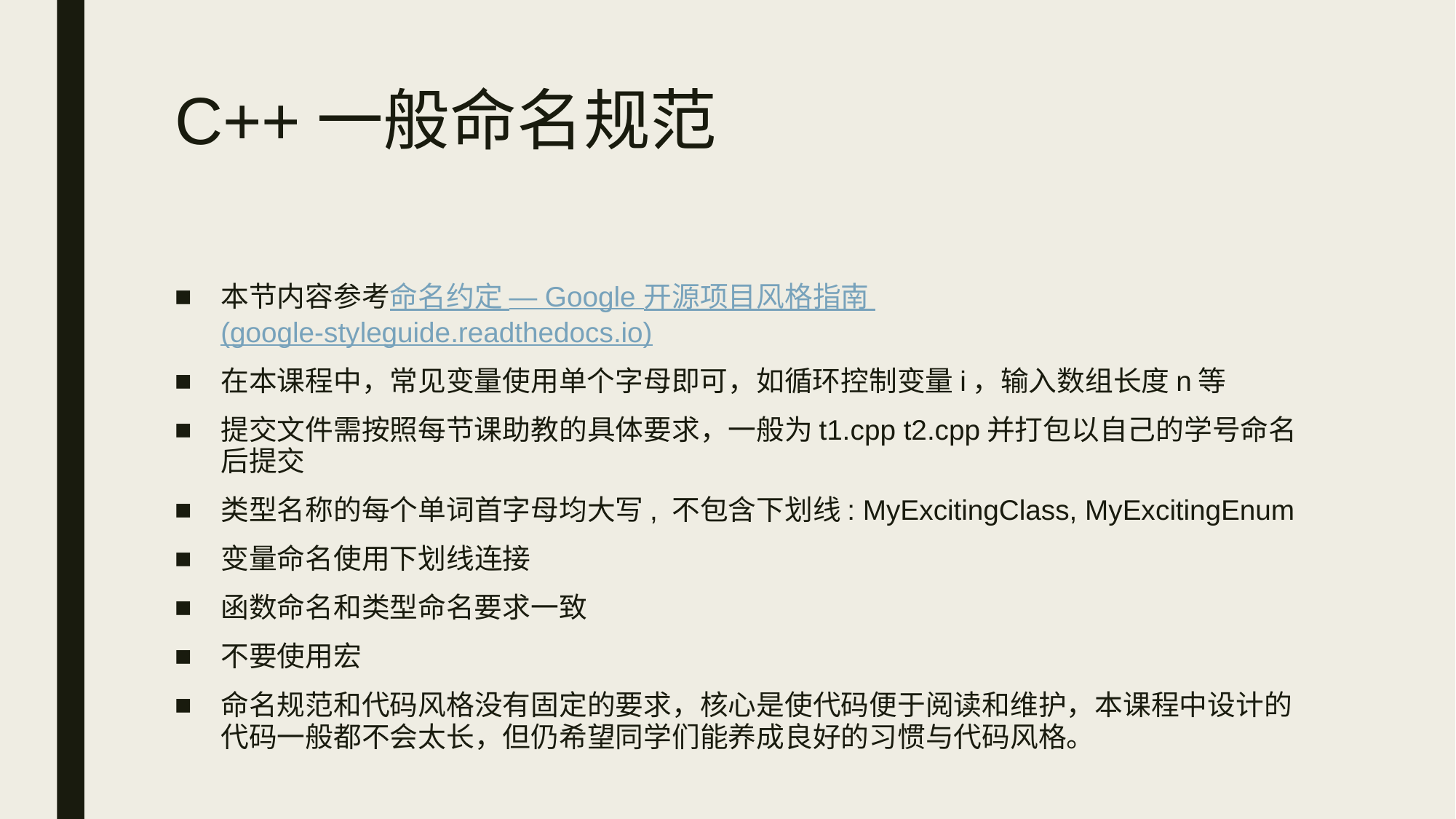

# C++一般命名规范
本节内容参考命名约定 — Google 开源项目风格指南 (google-styleguide.readthedocs.io)
在本课程中，常见变量使用单个字母即可，如循环控制变量i，输入数组长度n等
提交文件需按照每节课助教的具体要求，一般为t1.cpp t2.cpp并打包以自己的学号命名后提交
类型名称的每个单词首字母均大写, 不包含下划线: MyExcitingClass, MyExcitingEnum
变量命名使用下划线连接
函数命名和类型命名要求一致
不要使用宏
命名规范和代码风格没有固定的要求，核心是使代码便于阅读和维护，本课程中设计的代码一般都不会太长，但仍希望同学们能养成良好的习惯与代码风格。